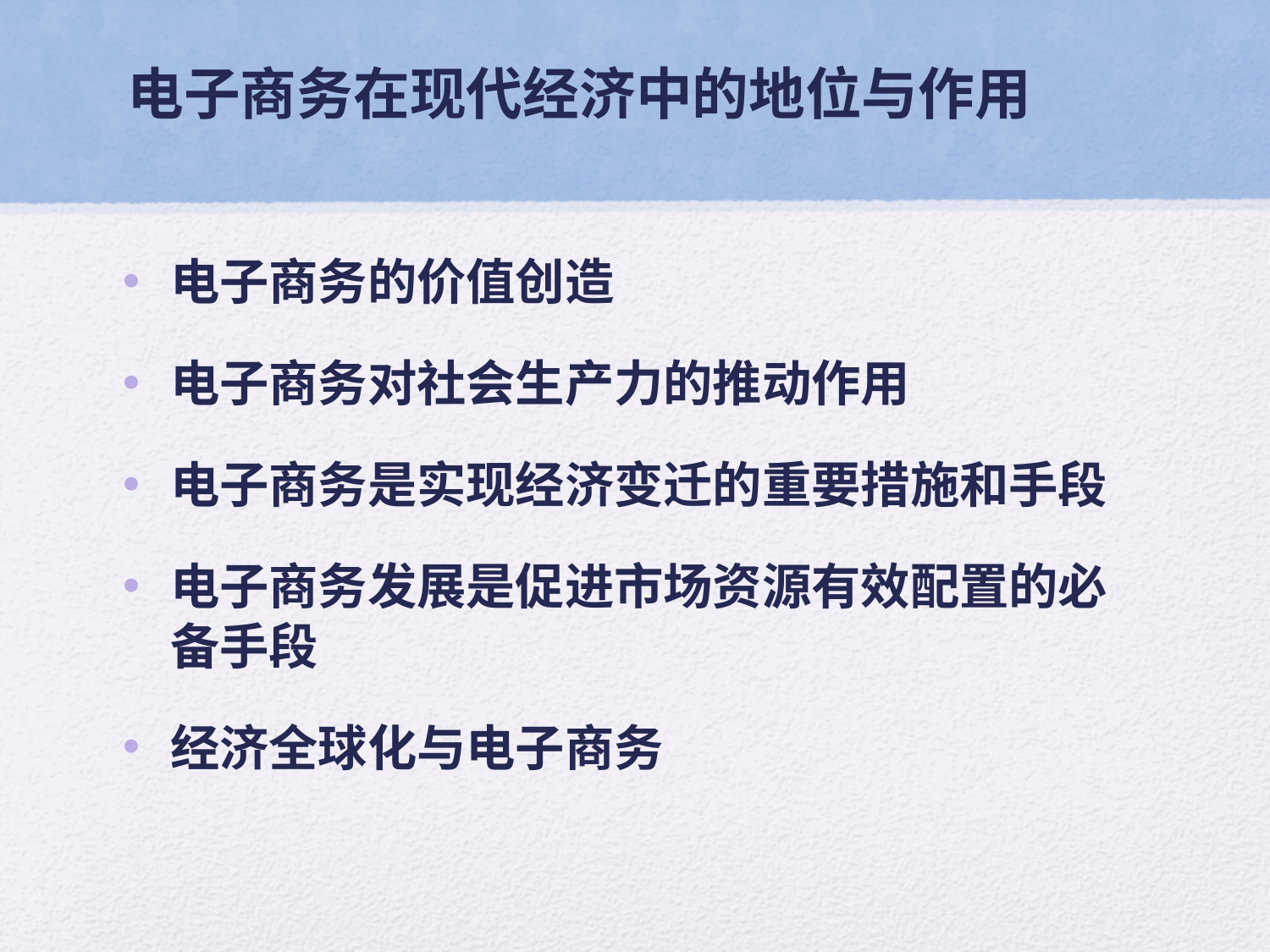

# 电子商务在现代经济中的地位与作用
电子商务的价值创造
电子商务对社会生产力的推动作用
电子商务是实现经济变迁的重要措施和手段
电子商务发展是促进市场资源有效配置的必备手段
经济全球化与电子商务